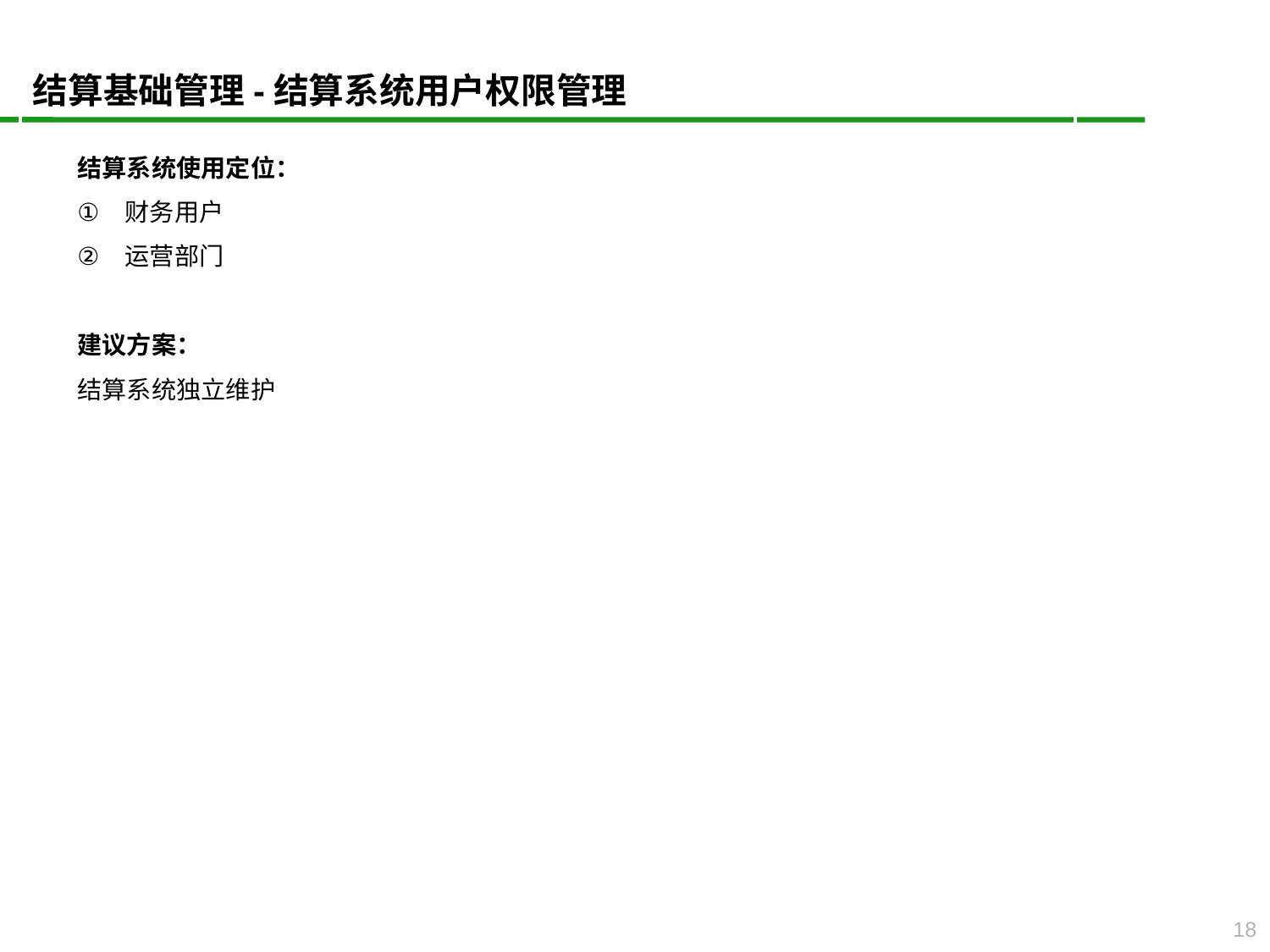

结算基础管理-结算系统用户权限管理
结算系统使用定位：
财务用户
运营部门

建议方案：
结算系统独立维护

18